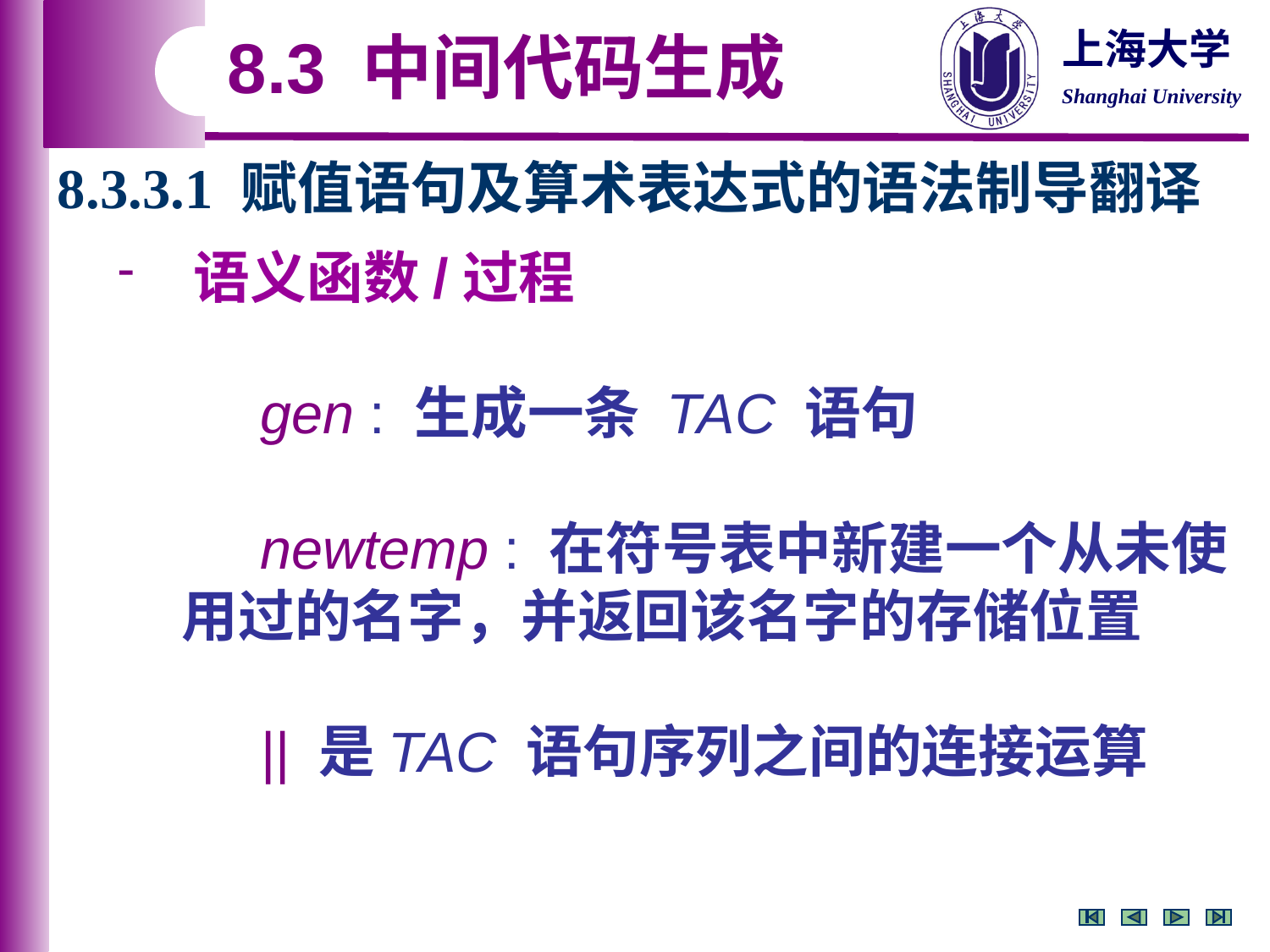

8.3 中间代码生成
8.3.3.1 赋值语句及算术表达式的语法制导翻译
   语义函数/过程

     gen : 生成一条 TAC 语句

     newtemp : 在符号表中新建一个从未使用过的名字，并返回该名字的存储位置

     || 是TAC 语句序列之间的连接运算